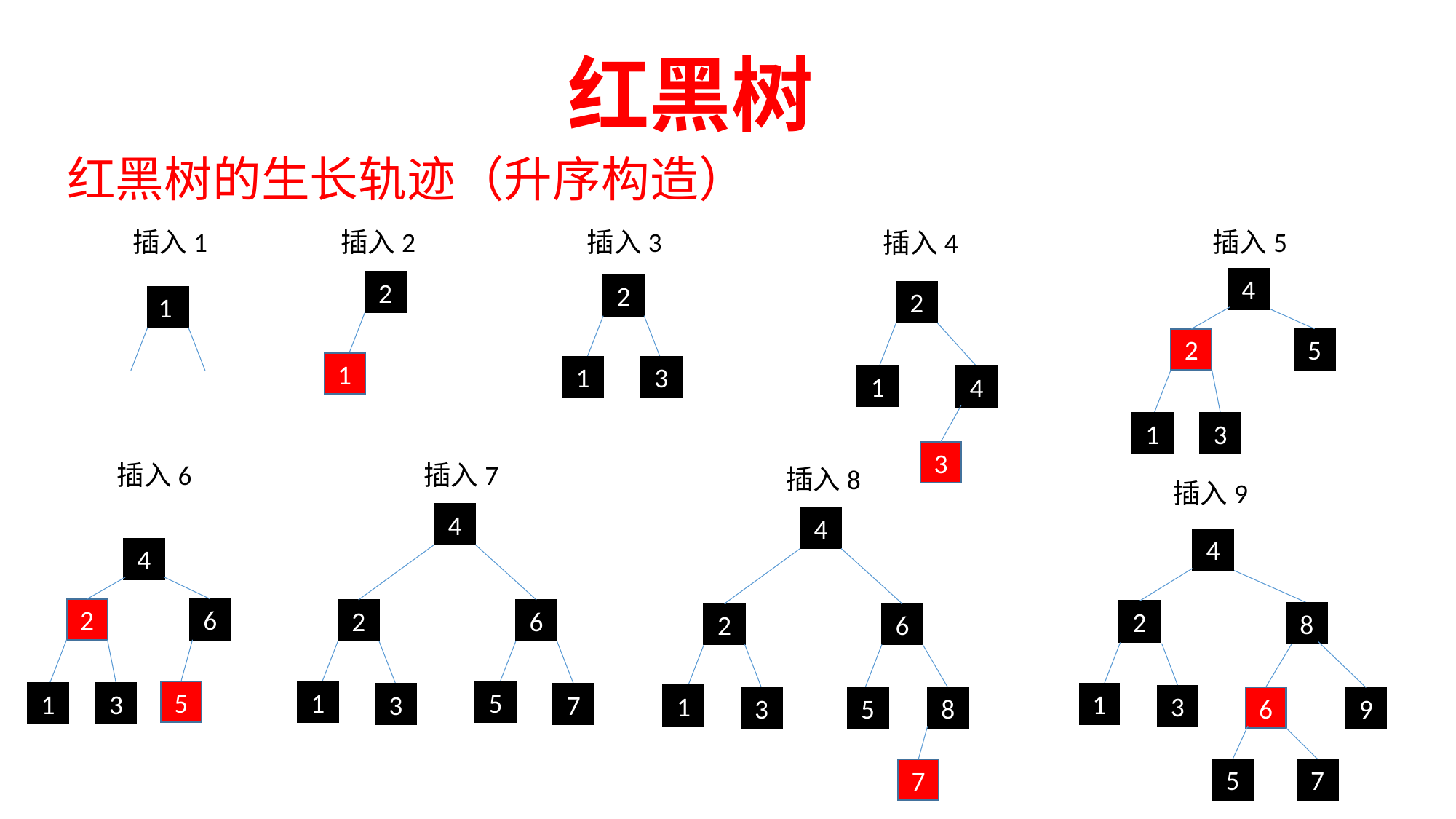

红黑树
红黑树的生长轨迹（升序构造）
插入1
插入2
插入3
插入5
插入4
4
2
2
2
1
2
5
1
1
3
1
4
1
3
3
插入6
插入7
插入8
插入9
4
4
4
4
2
6
2
6
2
8
2
6
5
1
5
1
3
1
3
7
1
3
6
8
9
3
5
5
7
7